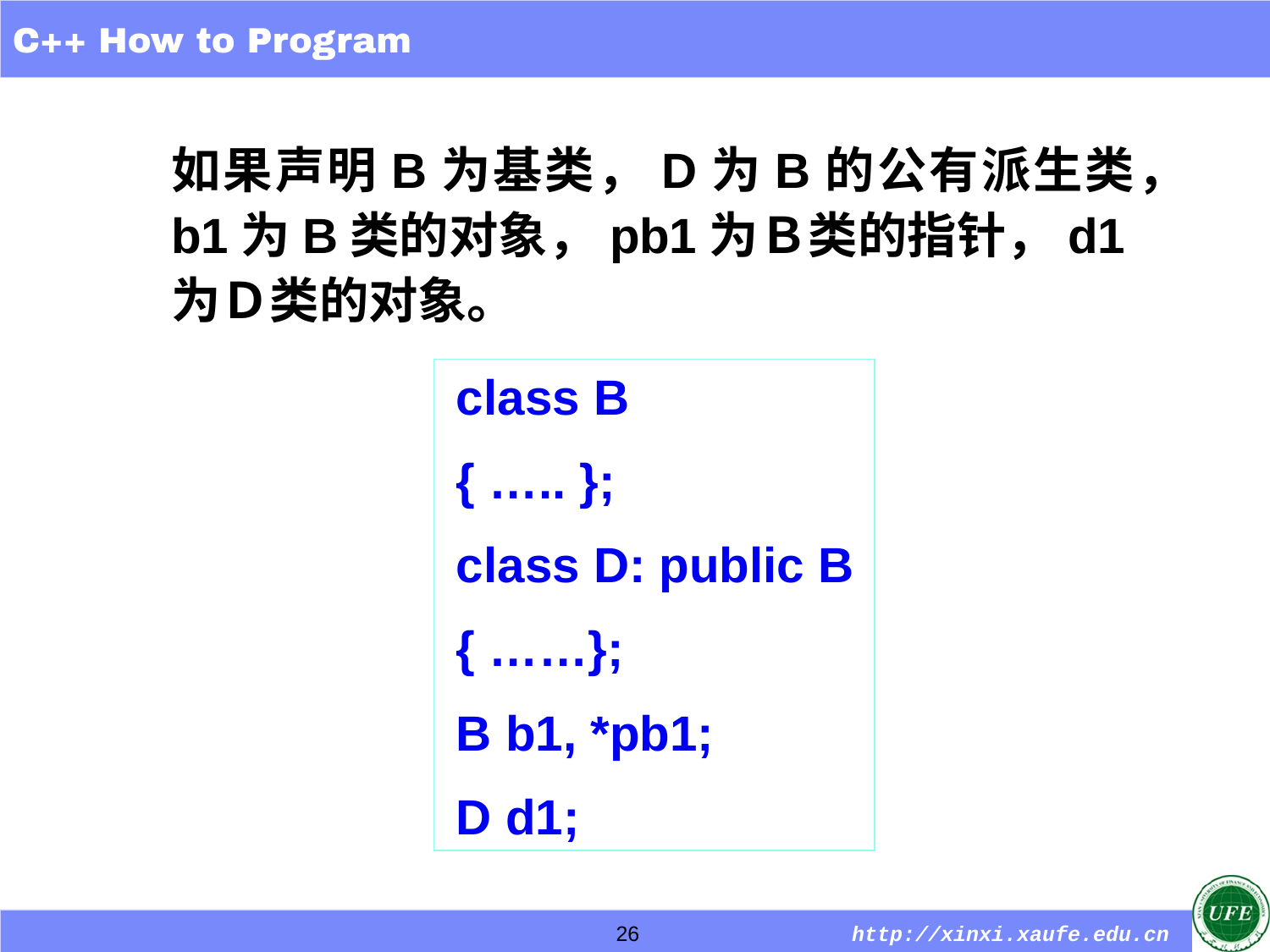

如果声明B为基类，D为B的公有派生类，b1为B类的对象，pb1为Ｂ类的指针，d1为Ｄ类的对象。
class B
{ ….. };
class D: public B
{ ……};
B b1, *pb1;
D d1;
26